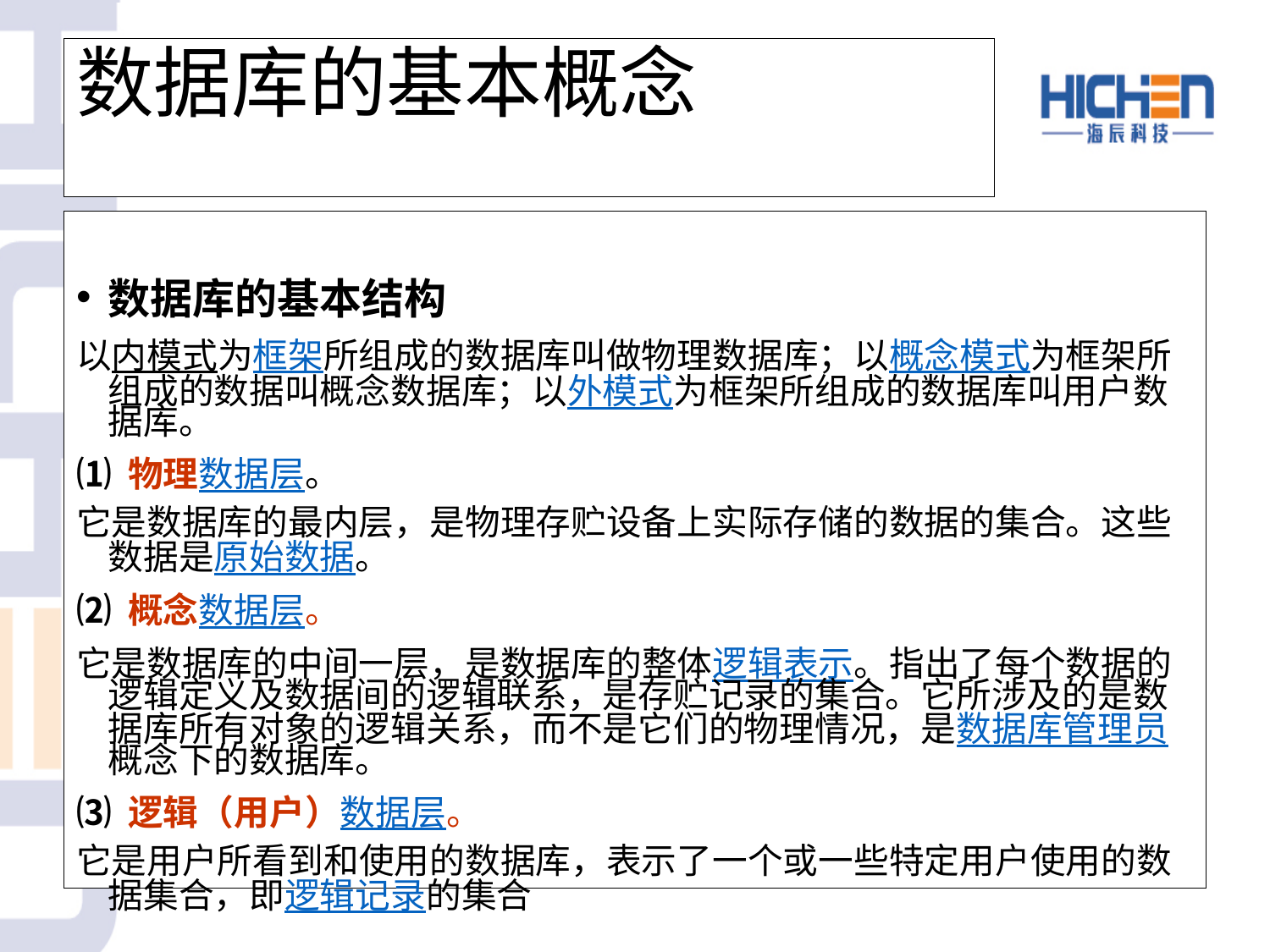

# 数据库的基本概念

数据库的基本结构
以内模式为框架所组成的数据库叫做物理数据库；以概念模式为框架所组成的数据叫概念数据库；以外模式为框架所组成的数据库叫用户数据库。
⑴ 物理数据层。
它是数据库的最内层，是物理存贮设备上实际存储的数据的集合。这些数据是原始数据。
⑵ 概念数据层。
它是数据库的中间一层，是数据库的整体逻辑表示。指出了每个数据的逻辑定义及数据间的逻辑联系，是存贮记录的集合。它所涉及的是数据库所有对象的逻辑关系，而不是它们的物理情况，是数据库管理员概念下的数据库。
⑶ 逻辑（用户）数据层。
它是用户所看到和使用的数据库，表示了一个或一些特定用户使用的数据集合，即逻辑记录的集合